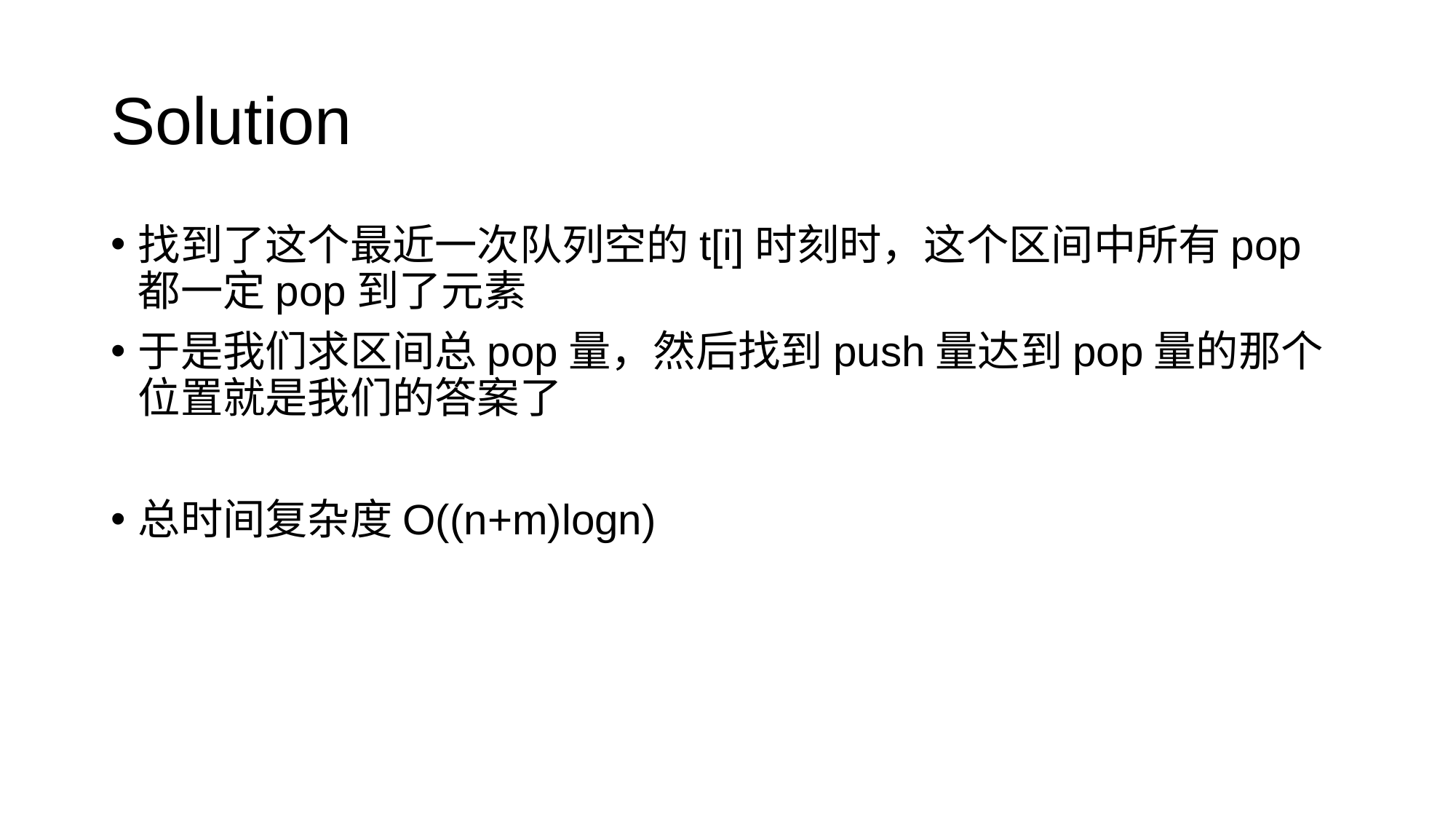

# Solution
找到了这个最近一次队列空的t[i]时刻时，这个区间中所有pop都一定pop到了元素
于是我们求区间总pop量，然后找到push量达到pop量的那个位置就是我们的答案了

总时间复杂度O((n+m)logn)